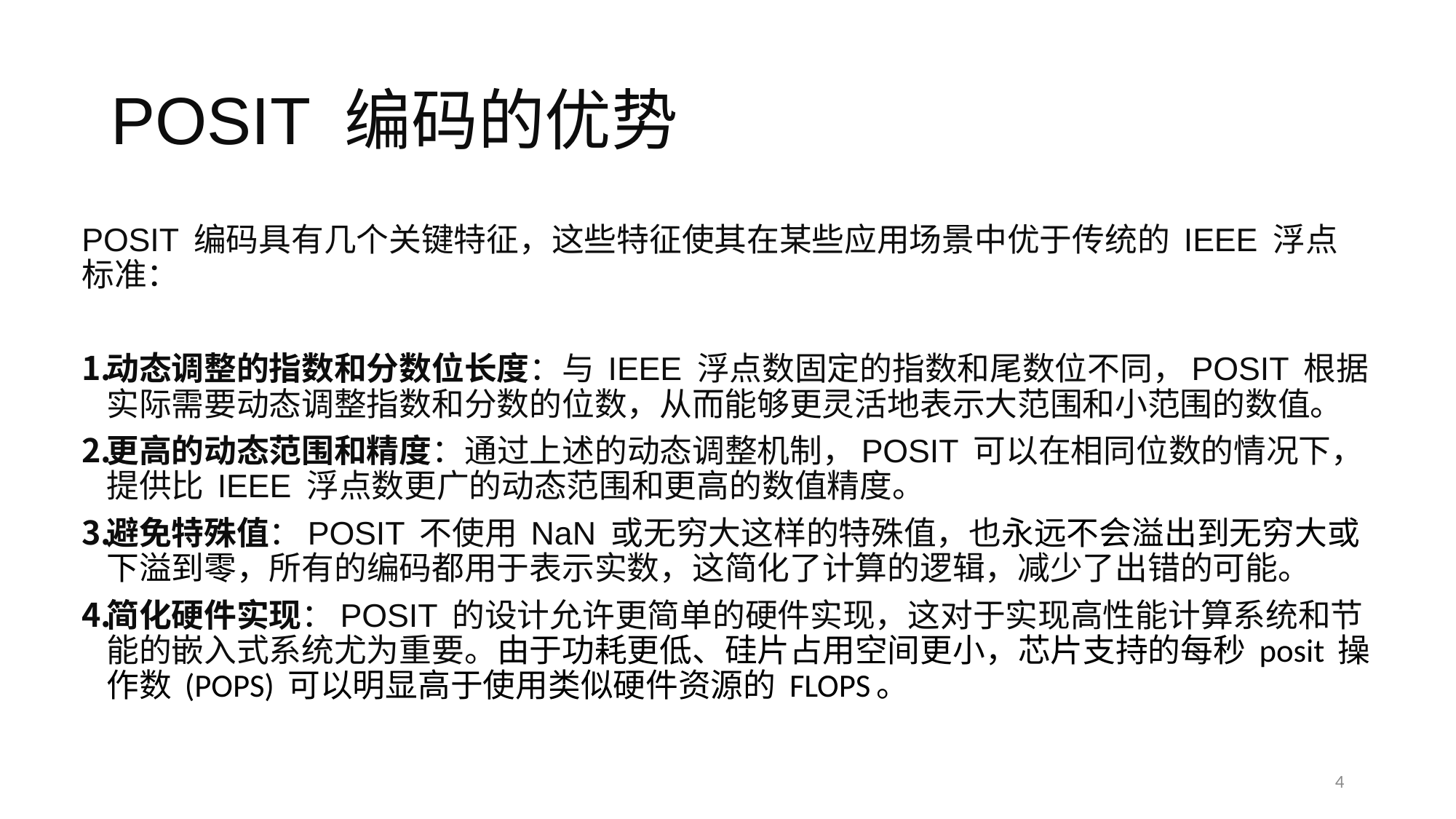

# POSIT 编码的优势
POSIT 编码具有几个关键特征，这些特征使其在某些应用场景中优于传统的 IEEE 浮点标准：

动态调整的指数和分数位长度：与 IEEE 浮点数固定的指数和尾数位不同，POSIT 根据实际需要动态调整指数和分数的位数，从而能够更灵活地表示大范围和小范围的数值。
更高的动态范围和精度：通过上述的动态调整机制，POSIT 可以在相同位数的情况下，提供比 IEEE 浮点数更广的动态范围和更高的数值精度。
避免特殊值：POSIT 不使用 NaN 或无穷大这样的特殊值，也永远不会溢出到⽆穷⼤或下溢到零，所有的编码都用于表示实数，这简化了计算的逻辑，减少了出错的可能。
简化硬件实现：POSIT 的设计允许更简单的硬件实现，这对于实现高性能计算系统和节能的嵌入式系统尤为重要。由于功耗更低、硅⽚占⽤空间更⼩，芯⽚⽀持的每秒 posit 操作数 (POPS) 可以明显⾼于使⽤类似硬件资源的 FLOPS。
4